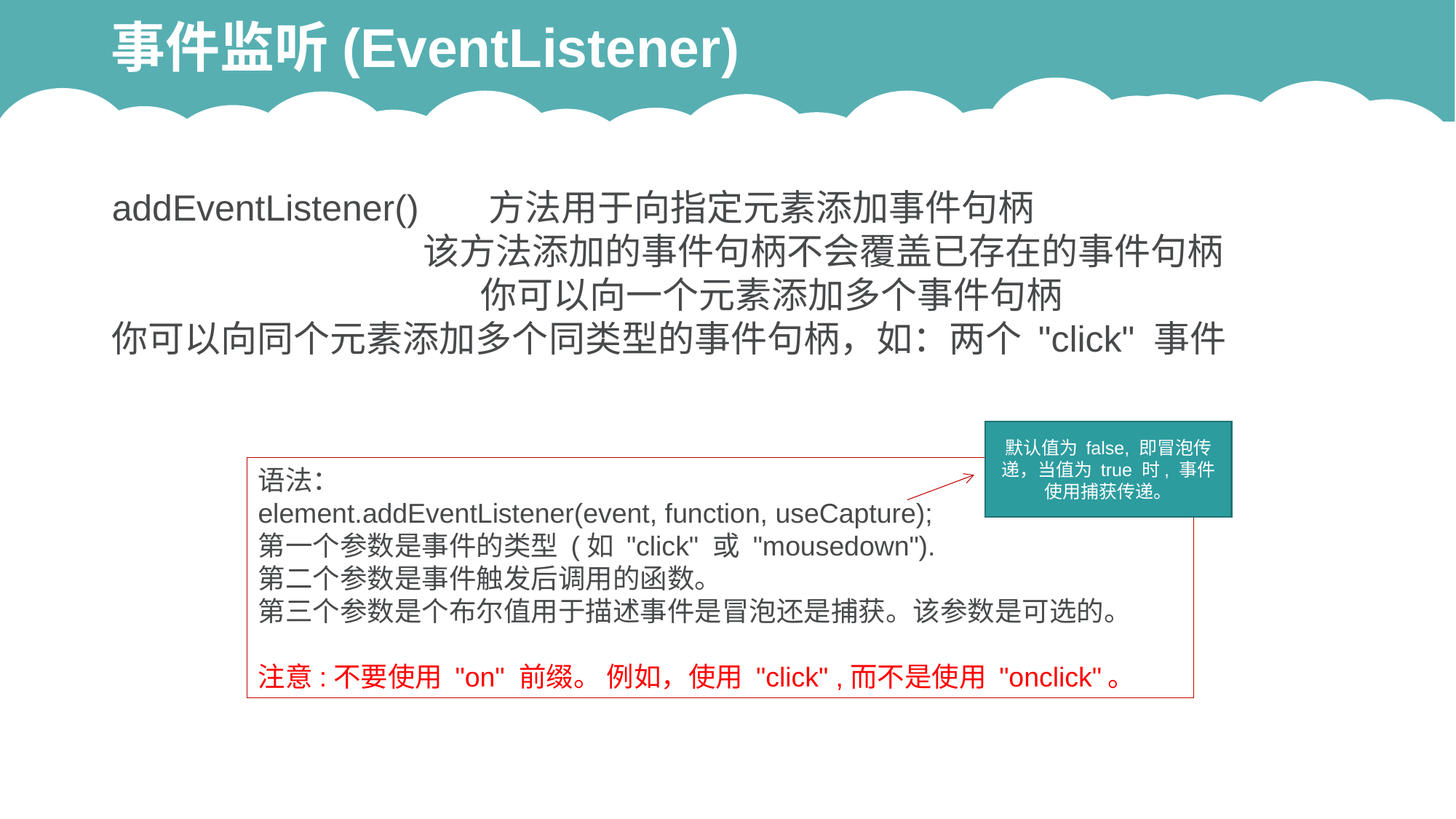

# 事件监听(EventListener)
addEventListener()      方法用于向指定元素添加事件句柄
                                     该方法添加的事件句柄不会覆盖已存在的事件句柄
			    你可以向一个元素添加多个事件句柄
你可以向同个元素添加多个同类型的事件句柄，如：两个 "click" 事件
默认值为 false, 即冒泡传递，当值为 true 时, 事件使用捕获传递。
语法：
element.addEventListener(event, function, useCapture);
第一个参数是事件的类型 (如 "click" 或 "mousedown").
第二个参数是事件触发后调用的函数。
第三个参数是个布尔值用于描述事件是冒泡还是捕获。该参数是可选的。

注意:不要使用 "on" 前缀。 例如，使用 "click" ,而不是使用 "onclick"。